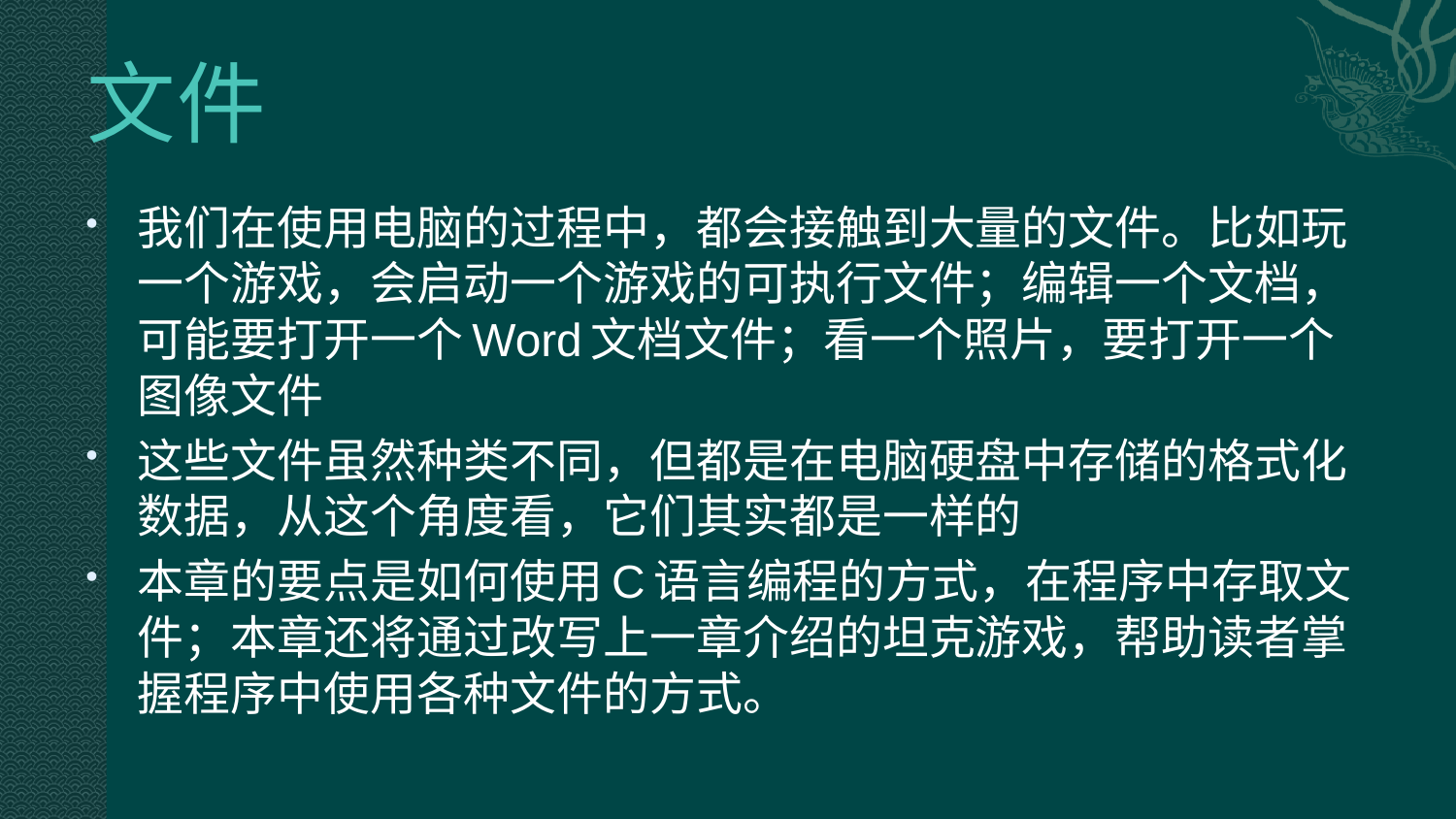

# 文件
我们在使用电脑的过程中，都会接触到大量的文件。比如玩一个游戏，会启动一个游戏的可执行文件；编辑一个文档，可能要打开一个Word文档文件；看一个照片，要打开一个图像文件
这些文件虽然种类不同，但都是在电脑硬盘中存储的格式化数据，从这个角度看，它们其实都是一样的
本章的要点是如何使用C语言编程的方式，在程序中存取文件；本章还将通过改写上一章介绍的坦克游戏，帮助读者掌握程序中使用各种文件的方式。